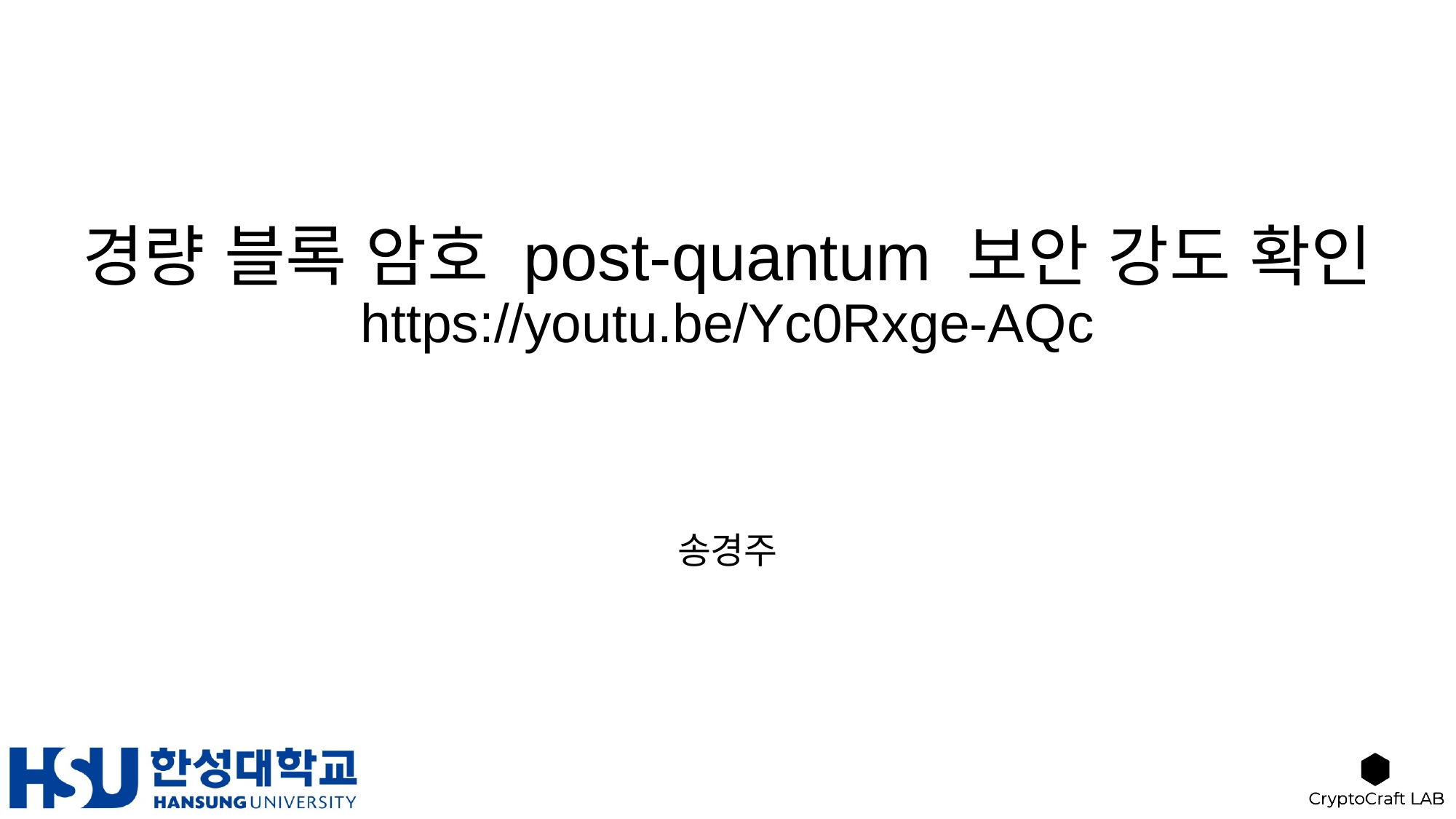

# 경량 블록 암호 post-quantum 보안 강도 확인 https://youtu.be/Yc0Rxge-AQc
송경주